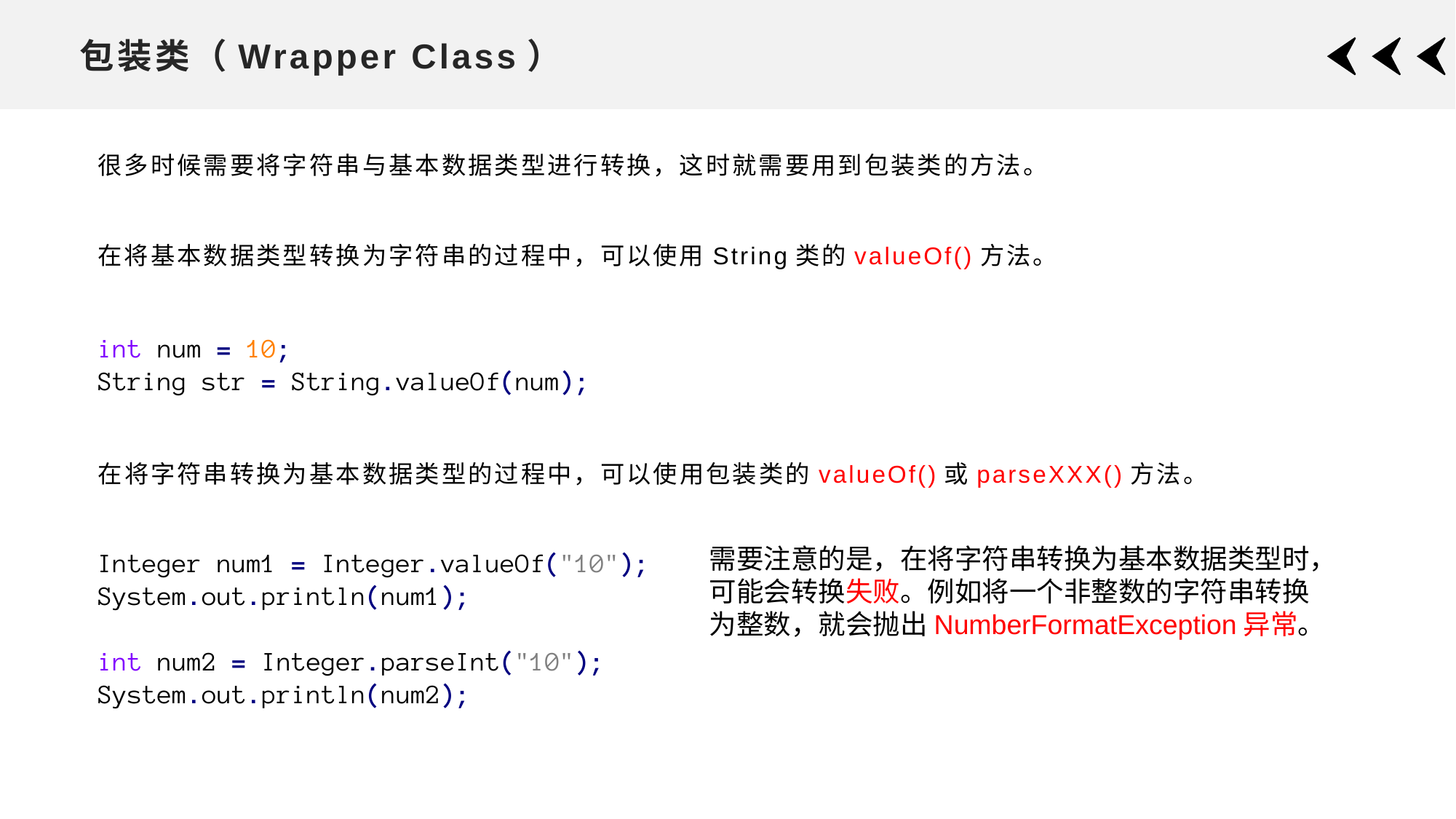

# 包装类（Wrapper Class）
很多时候需要将字符串与基本数据类型进行转换，这时就需要用到包装类的方法。
在将基本数据类型转换为字符串的过程中，可以使用String类的valueOf()方法。
int num = 10;
String str = String.valueOf(num);
在将字符串转换为基本数据类型的过程中，可以使用包装类的valueOf()或parseXXX()方法。
需要注意的是，在将字符串转换为基本数据类型时，可能会转换失败。例如将一个非整数的字符串转换为整数，就会抛出NumberFormatException异常。
Integer num1 = Integer.valueOf("10");
System.out.println(num1);

int num2 = Integer.parseInt("10");
System.out.println(num2);